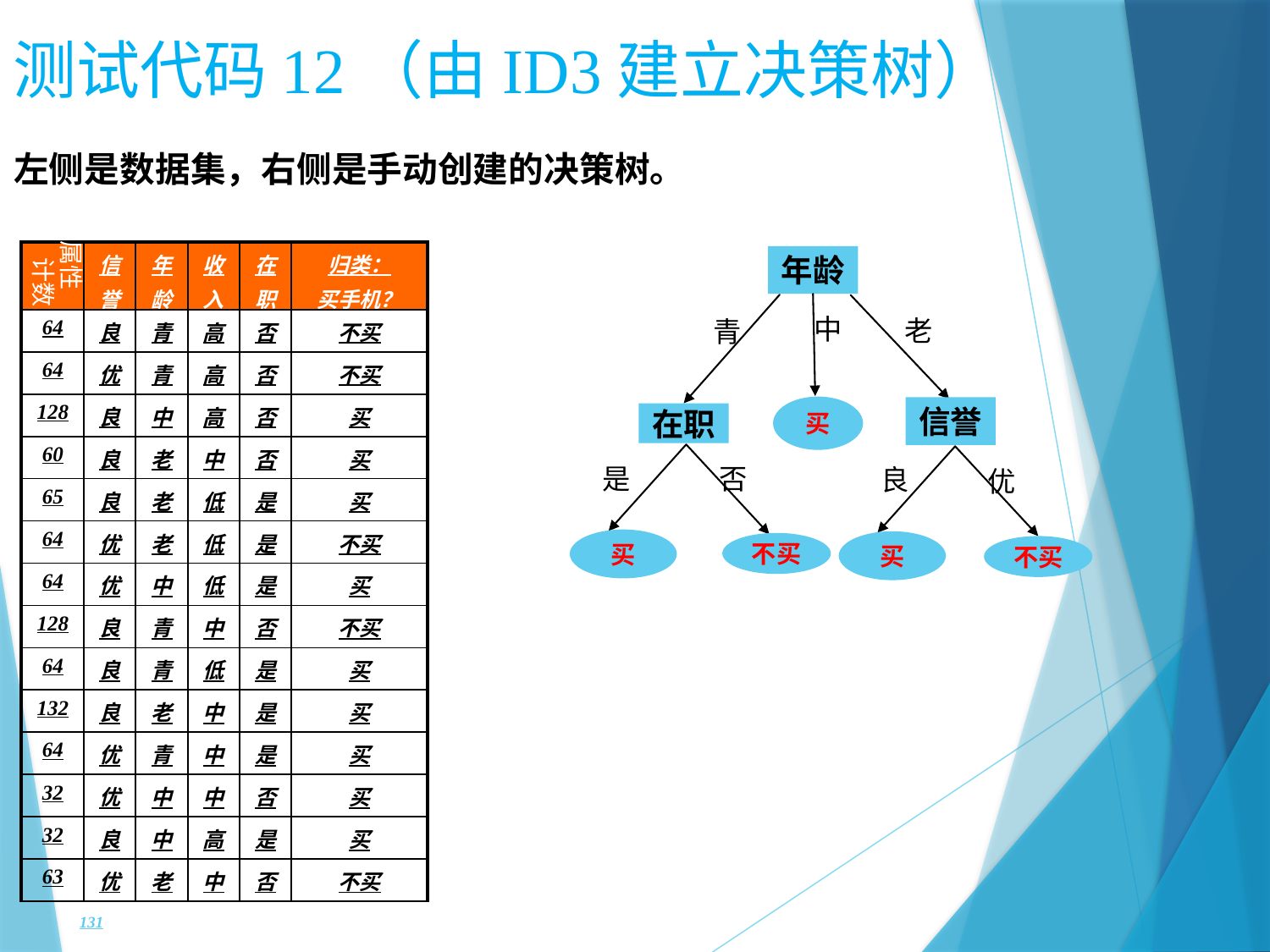

测试代码12（由ID3建立决策树）
左侧是数据集，右侧是手动创建的决策树。
属性
计数
|  | 信 誉 | 年 龄 | 收 入 | 在 职 | 归类： 买手机？ |
| --- | --- | --- | --- | --- | --- |
| 64 | 良 | 青 | 高 | 否 | 不买 |
| 64 | 优 | 青 | 高 | 否 | 不买 |
| 128 | 良 | 中 | 高 | 否 | 买 |
| 60 | 良 | 老 | 中 | 否 | 买 |
| 65 | 良 | 老 | 低 | 是 | 买 |
| 64 | 优 | 老 | 低 | 是 | 不买 |
| 64 | 优 | 中 | 低 | 是 | 买 |
| 128 | 良 | 青 | 中 | 否 | 不买 |
| 64 | 良 | 青 | 低 | 是 | 买 |
| 132 | 良 | 老 | 中 | 是 | 买 |
| 64 | 优 | 青 | 中 | 是 | 买 |
| 32 | 优 | 中 | 中 | 否 | 买 |
| 32 | 良 | 中 | 高 | 是 | 买 |
| 63 | 优 | 老 | 中 | 否 | 不买 |
年龄
中
老
青
买
信誉
在职
否
买
优
买
是
良
不买
不买
属性
计数
131